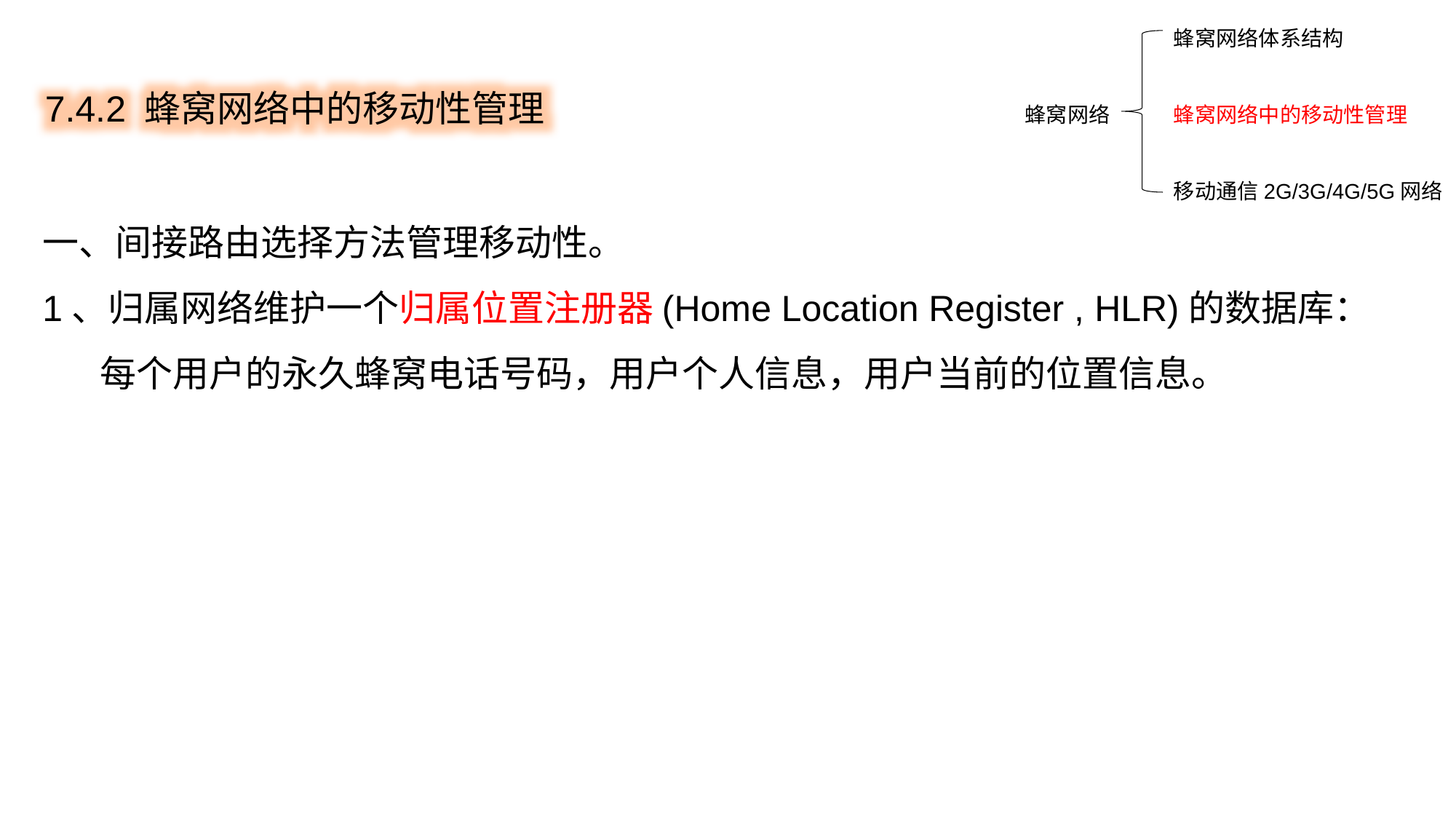

蜂窝网络体系结构

蜂窝网络中的移动性管理

移动通信2G/3G/4G/5G网络

7.4.2 蜂窝网络中的移动性管理
蜂窝网络
一、间接路由选择方法管理移动性。
1、归属网络维护一个归属位置注册器(Home Location Register , HLR)的数据库：
      每个用户的永久蜂窝电话号码，用户个人信息，用户当前的位置信息。